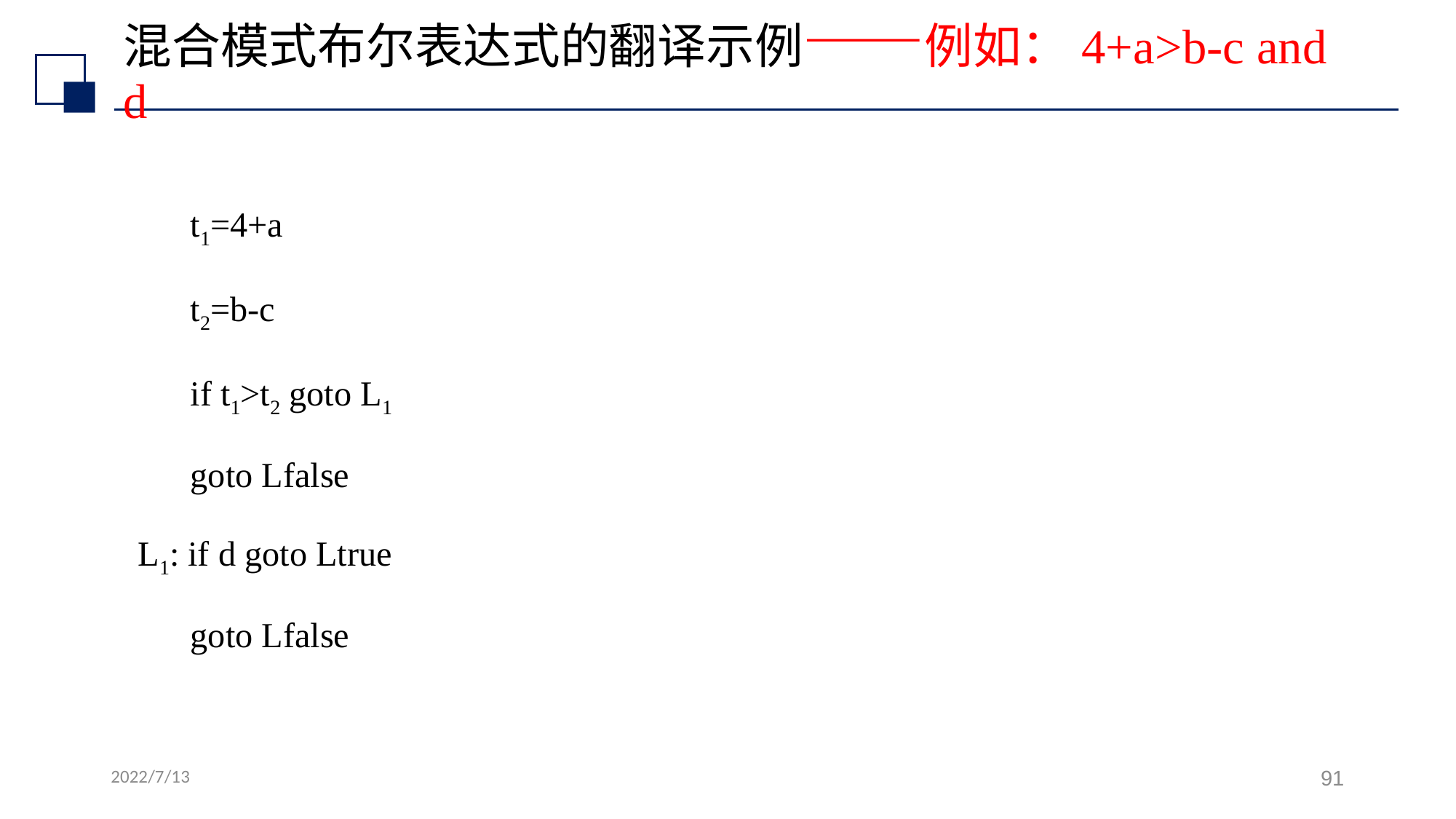

# 混合模式布尔表达式的翻译示例——例如：4+a>b-c and d
      t1=4+a
      t2=b-c
      if t1>t2 goto L1
      goto Lfalse
L1: if d goto Ltrue
      goto Lfalse
2022/7/13
91